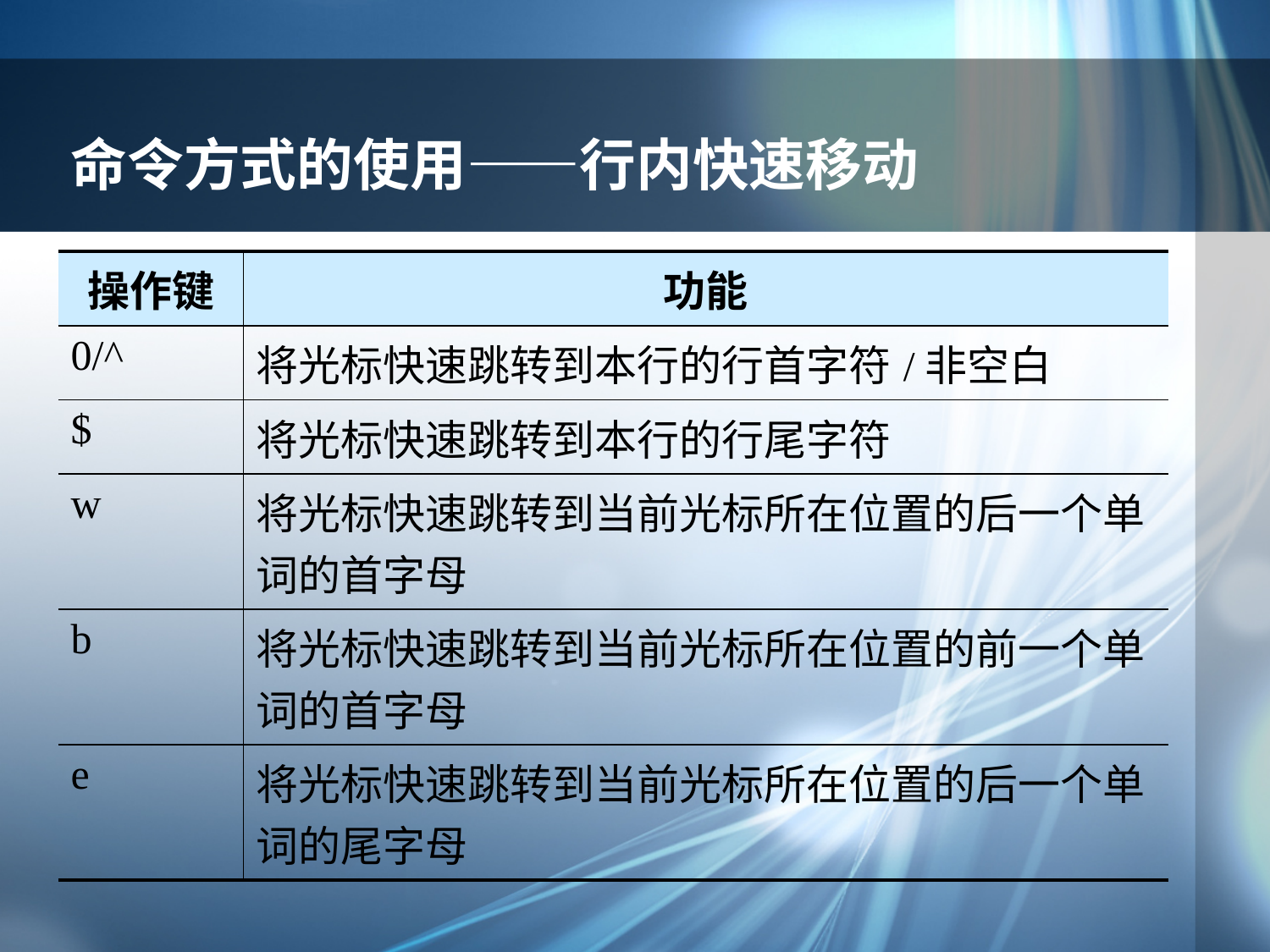

# 命令方式的使用——行内快速移动
| 操作键 | 功能 |
| --- | --- |
| 0/^ | 将光标快速跳转到本行的行首字符/非空白 |
| $ | 将光标快速跳转到本行的行尾字符 |
| w | 将光标快速跳转到当前光标所在位置的后一个单词的首字母 |
| b | 将光标快速跳转到当前光标所在位置的前一个单词的首字母 |
| e | 将光标快速跳转到当前光标所在位置的后一个单词的尾字母 |